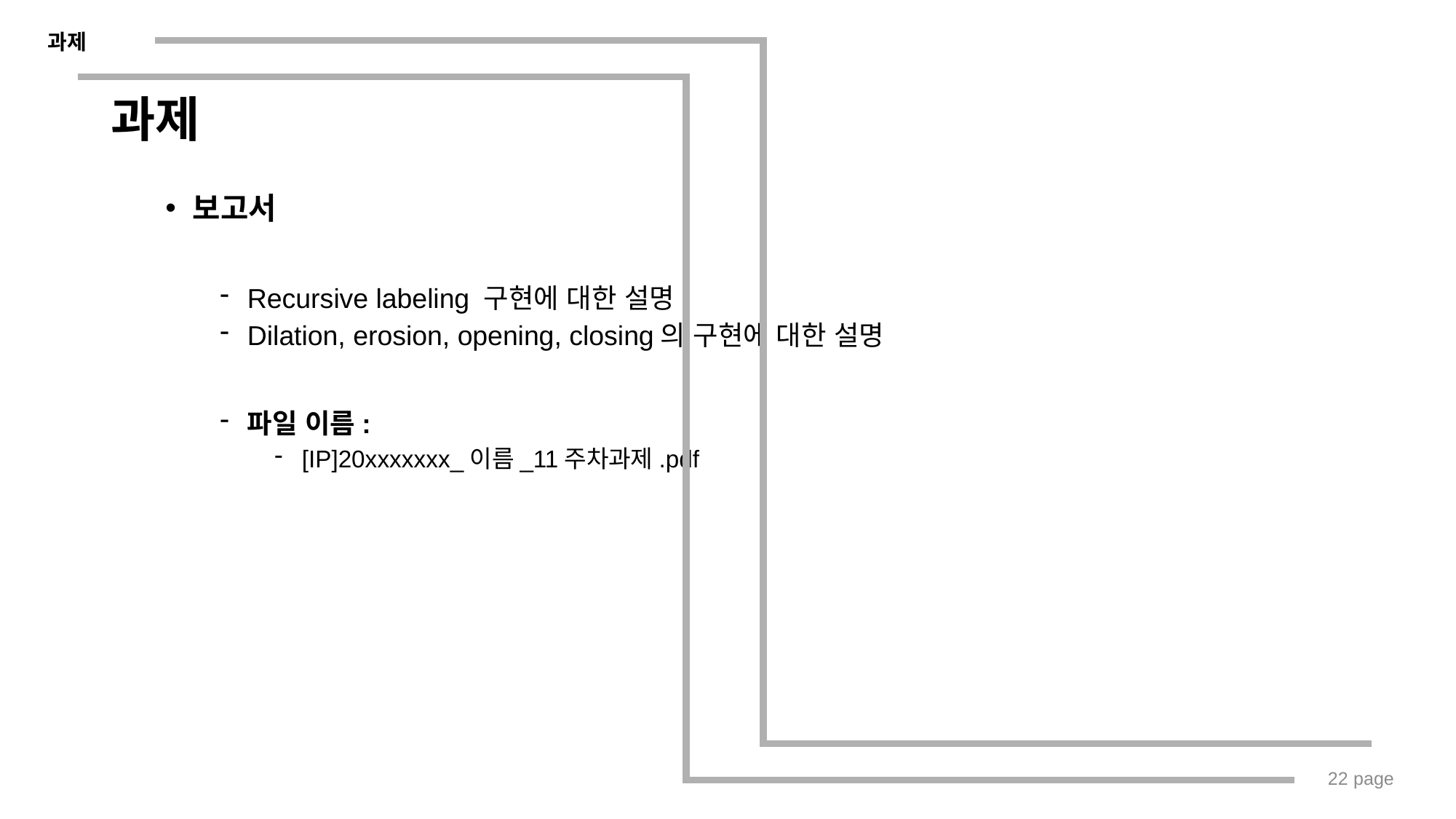

과제
# 과제
보고서

Recursive labeling 구현에 대한 설명
Dilation, erosion, opening, closing의 구현에 대한 설명

파일 이름:
[IP]20xxxxxxx_이름_11주차과제.pdf

22 page